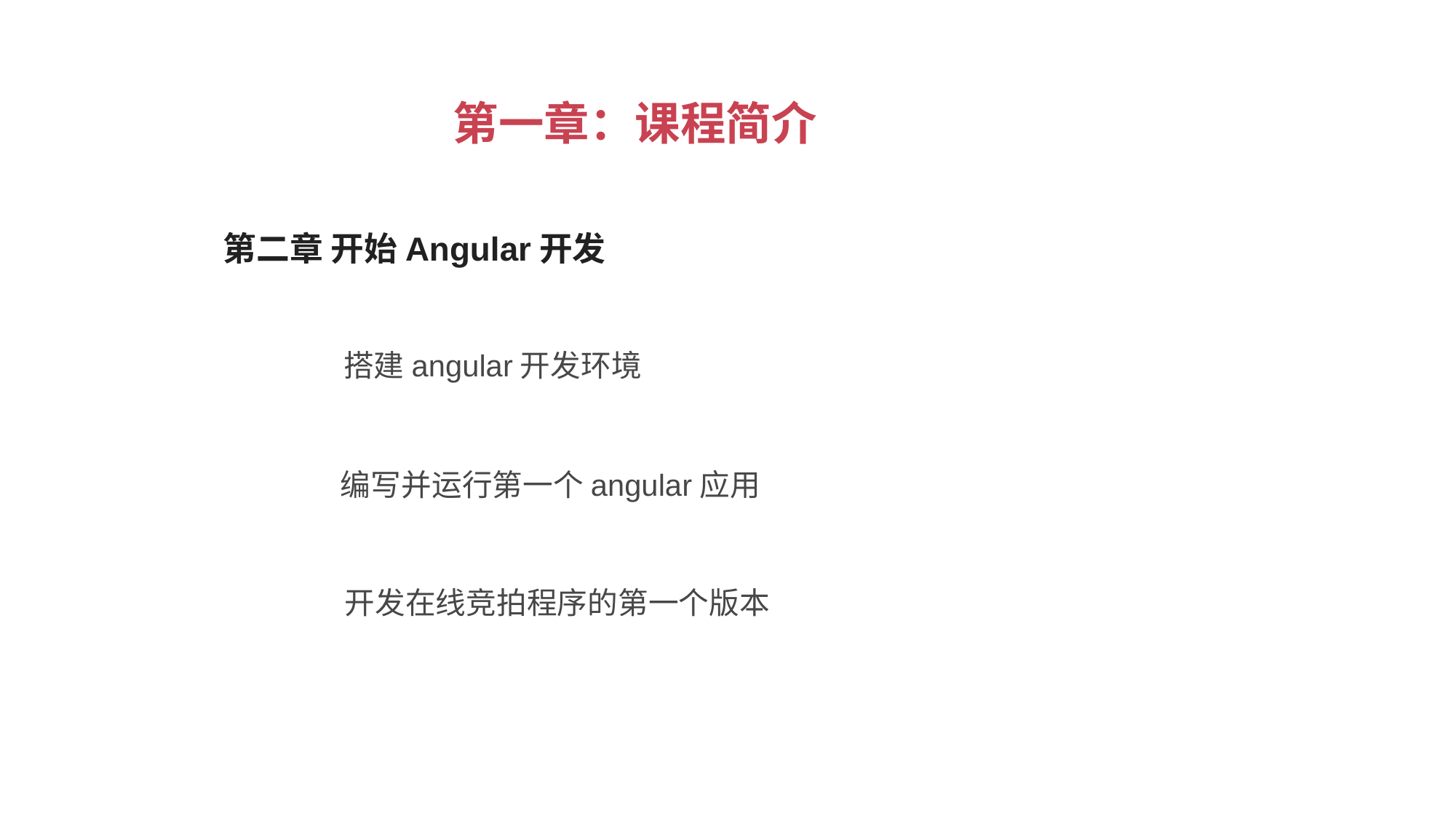

第一章：课程简介
 第二章 开始Angular开发
搭建angular开发环境
编写并运行第一个angular应用
开发在线竞拍程序的第一个版本